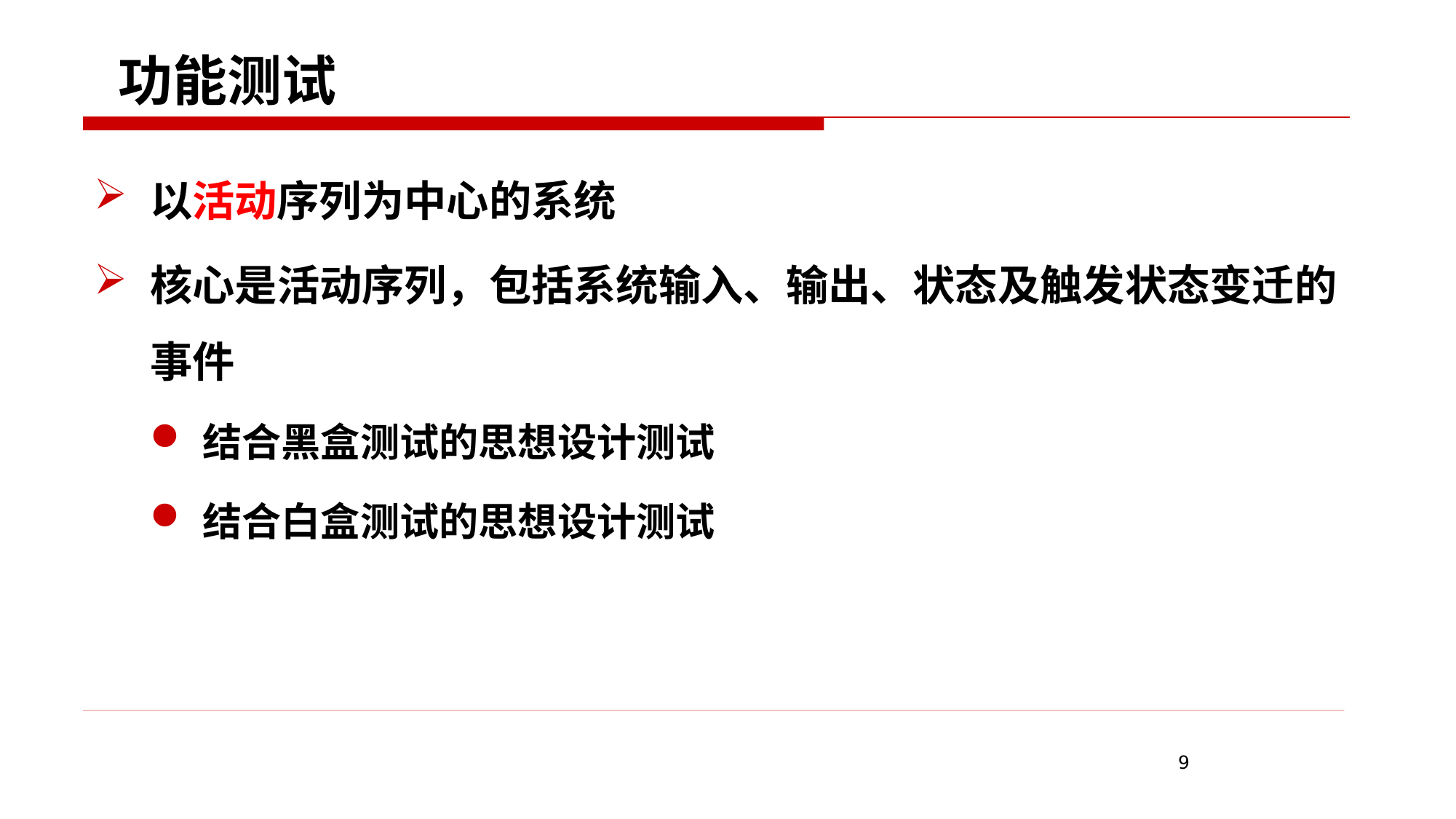

# 功能测试
以活动序列为中心的系统
核心是活动序列，包括系统输入、输出、状态及触发状态变迁的事件
结合黑盒测试的思想设计测试
结合白盒测试的思想设计测试
9